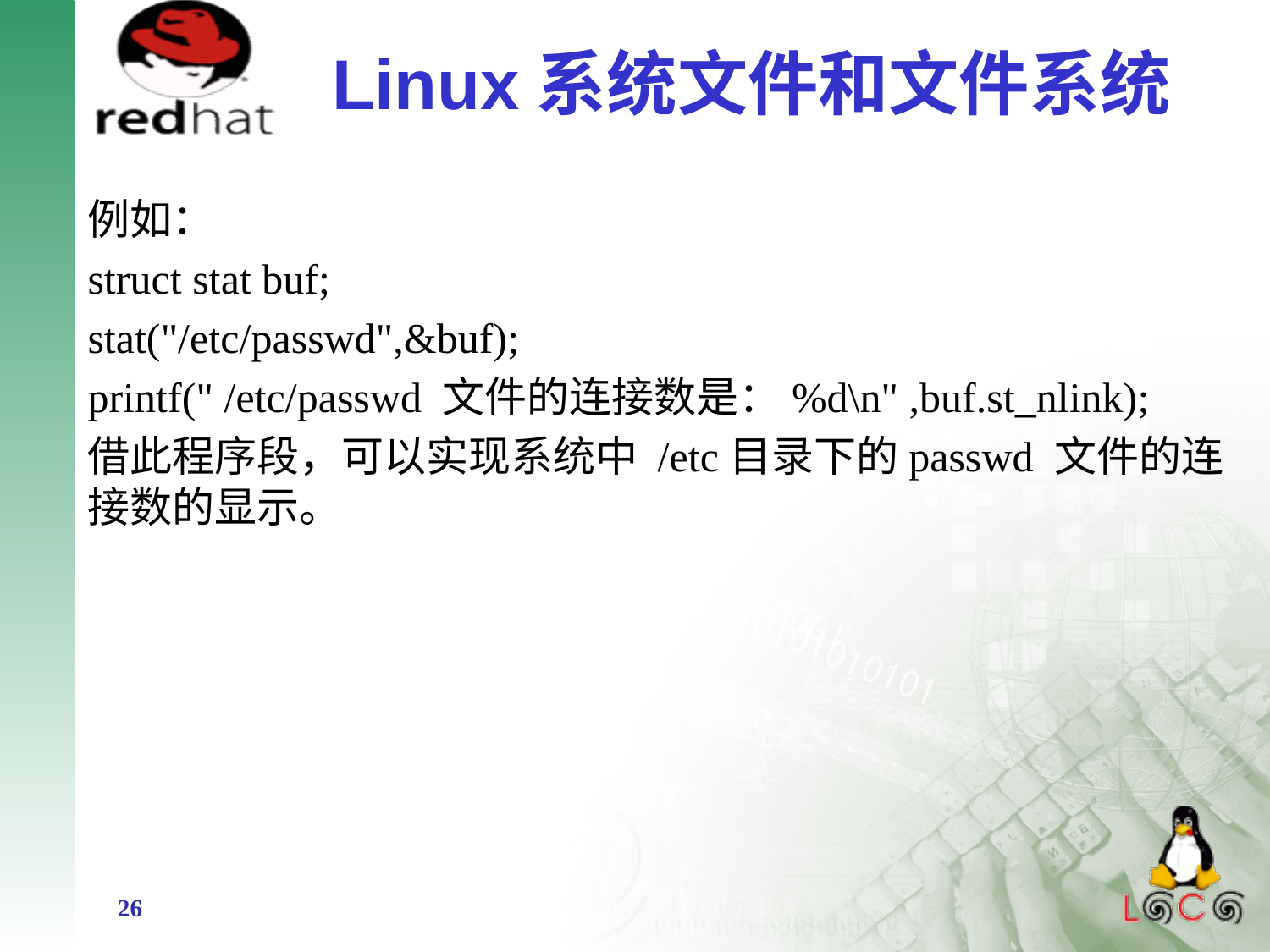

# Linux系统文件和文件系统
例如：
struct stat buf;
stat("/etc/passwd",&buf);
printf(" /etc/passwd 文件的连接数是：%d\n" ,buf.st_nlink);
借此程序段，可以实现系统中 /etc目录下的passwd 文件的连接数的显示。

26